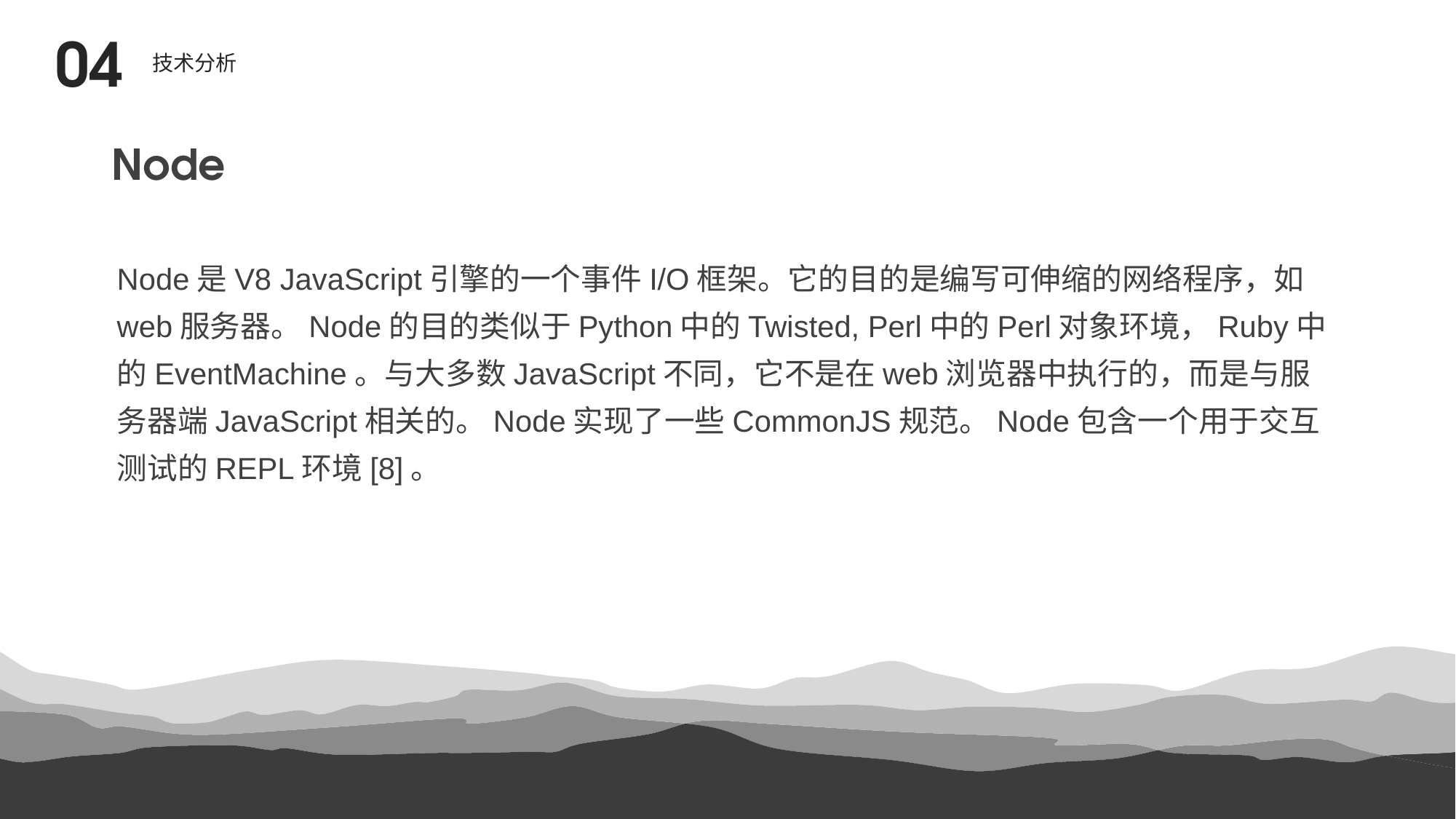

04
技术分析
Node
Node是V8 JavaScript引擎的一个事件I/O框架。它的目的是编写可伸缩的网络程序，如web服务器。Node的目的类似于Python中的Twisted, Perl中的Perl对象环境，Ruby中的EventMachine。与大多数JavaScript不同，它不是在web浏览器中执行的，而是与服务器端JavaScript相关的。Node实现了一些CommonJS规范。Node包含一个用于交互测试的REPL环境[8]。